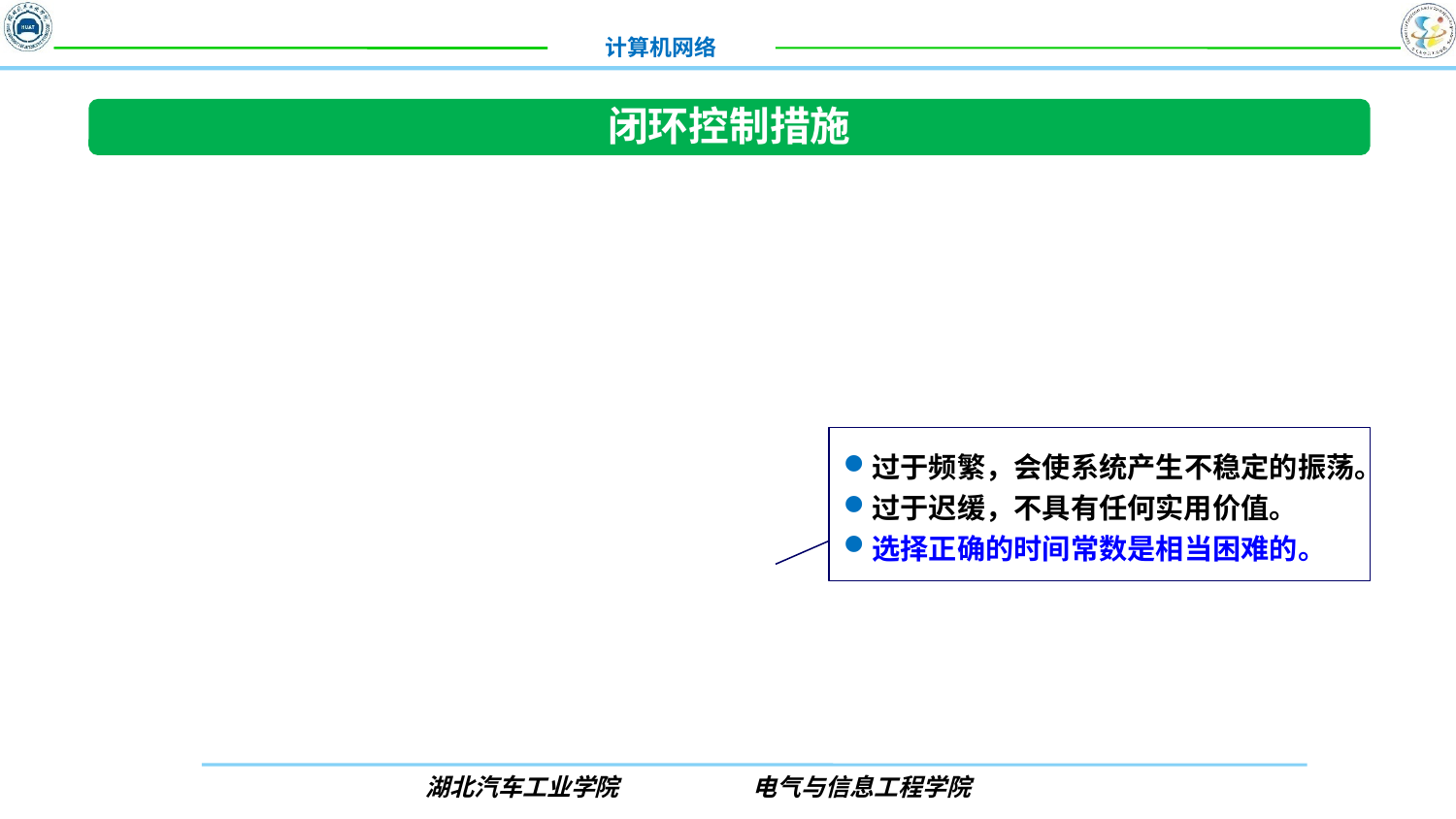

闭环控制措施

过于频繁，会使系统产生不稳定的振荡。
过于迟缓，不具有任何实用价值。
选择正确的时间常数是相当困难的。